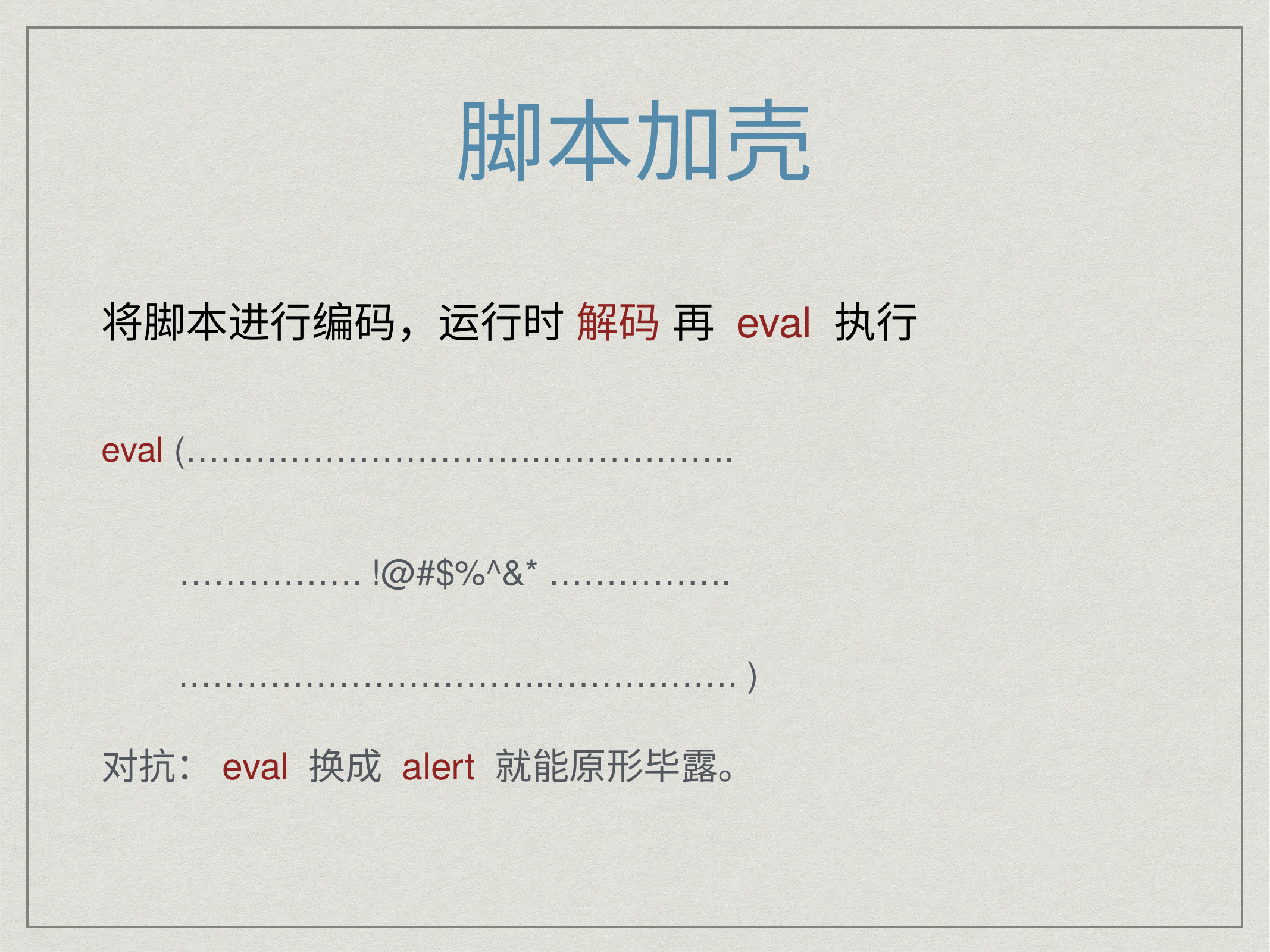

# 脚本加壳
将脚本进行编码，运行时 解码 再 eval 执行
eval (…………………………..…………….
        ……………. !@#$%^&* …………….
        .…………………………..……………. )
对抗：eval 换成 alert 就能原形毕露。